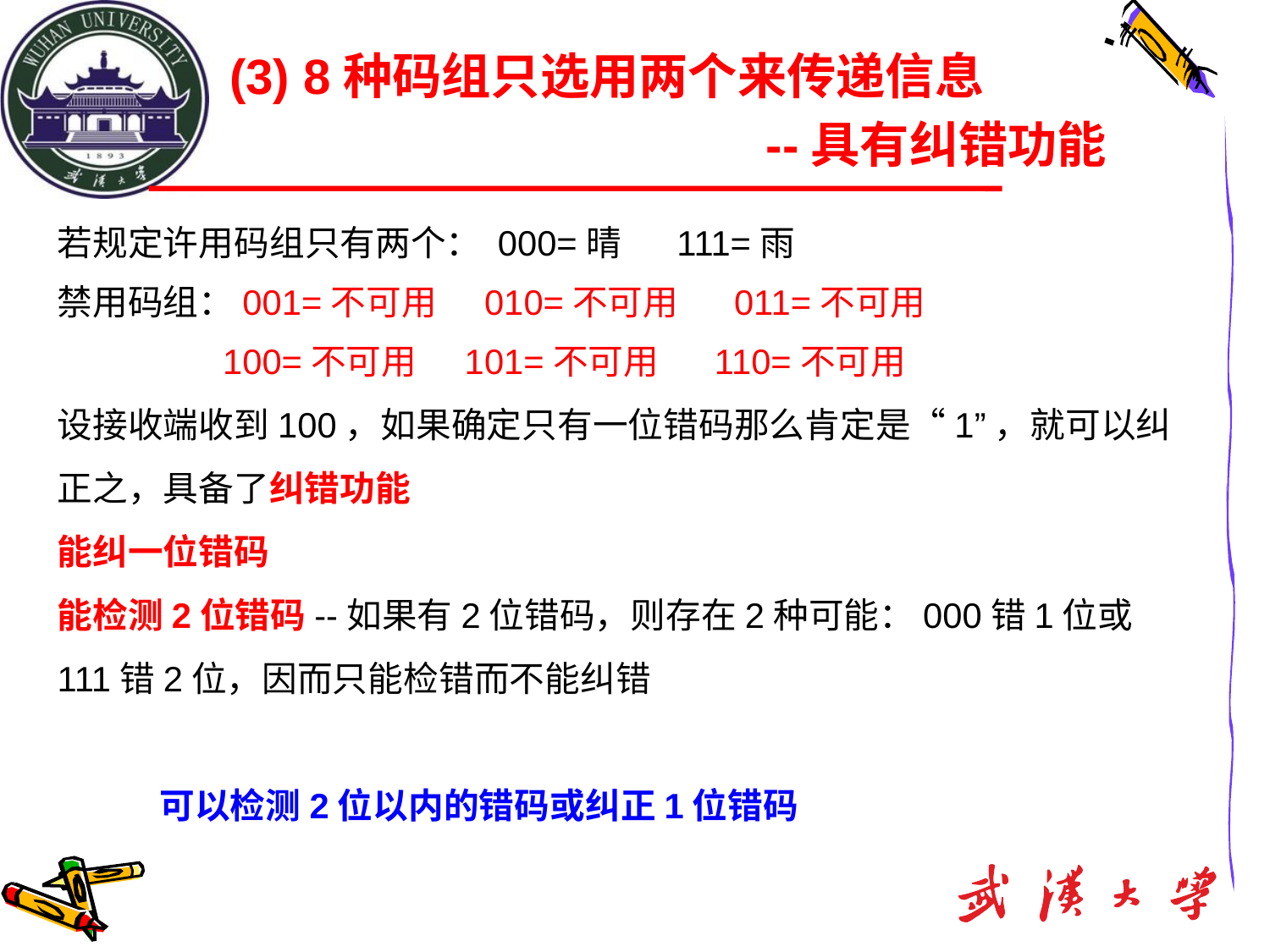

(3) 8种码组只选用两个来传递信息
                                       --具有纠错功能
若规定许用码组只有两个： 000=晴      111=雨
禁用码组：001=不可用     010=不可用      011=不可用
                 100=不可用     101=不可用      110=不可用
设接收端收到100，如果确定只有一位错码那么肯定是“1”，就可以纠正之，具备了纠错功能
能纠一位错码
能检测2位错码--如果有2位错码，则存在2种可能：000错1位或111错2位，因而只能检错而不能纠错

            可以检测2位以内的错码或纠正1位错码